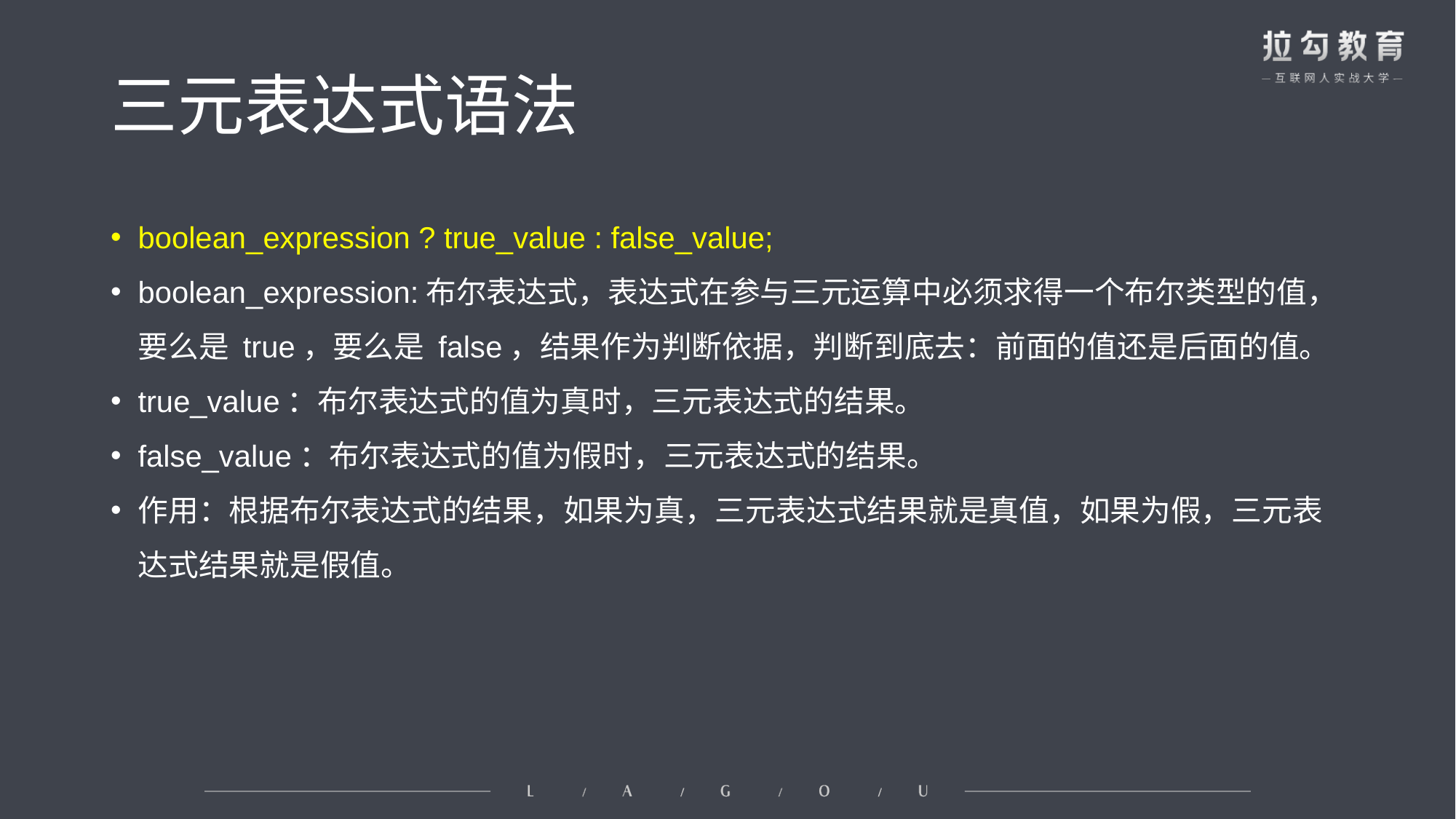

# 三元表达式语法
boolean_expression ? true_value : false_value;
boolean_expression:布尔表达式，表达式在参与三元运算中必须求得一个布尔类型的值，要么是 true，要么是 false，结果作为判断依据，判断到底去：前面的值还是后面的值。
true_value：布尔表达式的值为真时，三元表达式的结果。
false_value：布尔表达式的值为假时，三元表达式的结果。
作用：根据布尔表达式的结果，如果为真，三元表达式结果就是真值，如果为假，三元表达式结果就是假值。